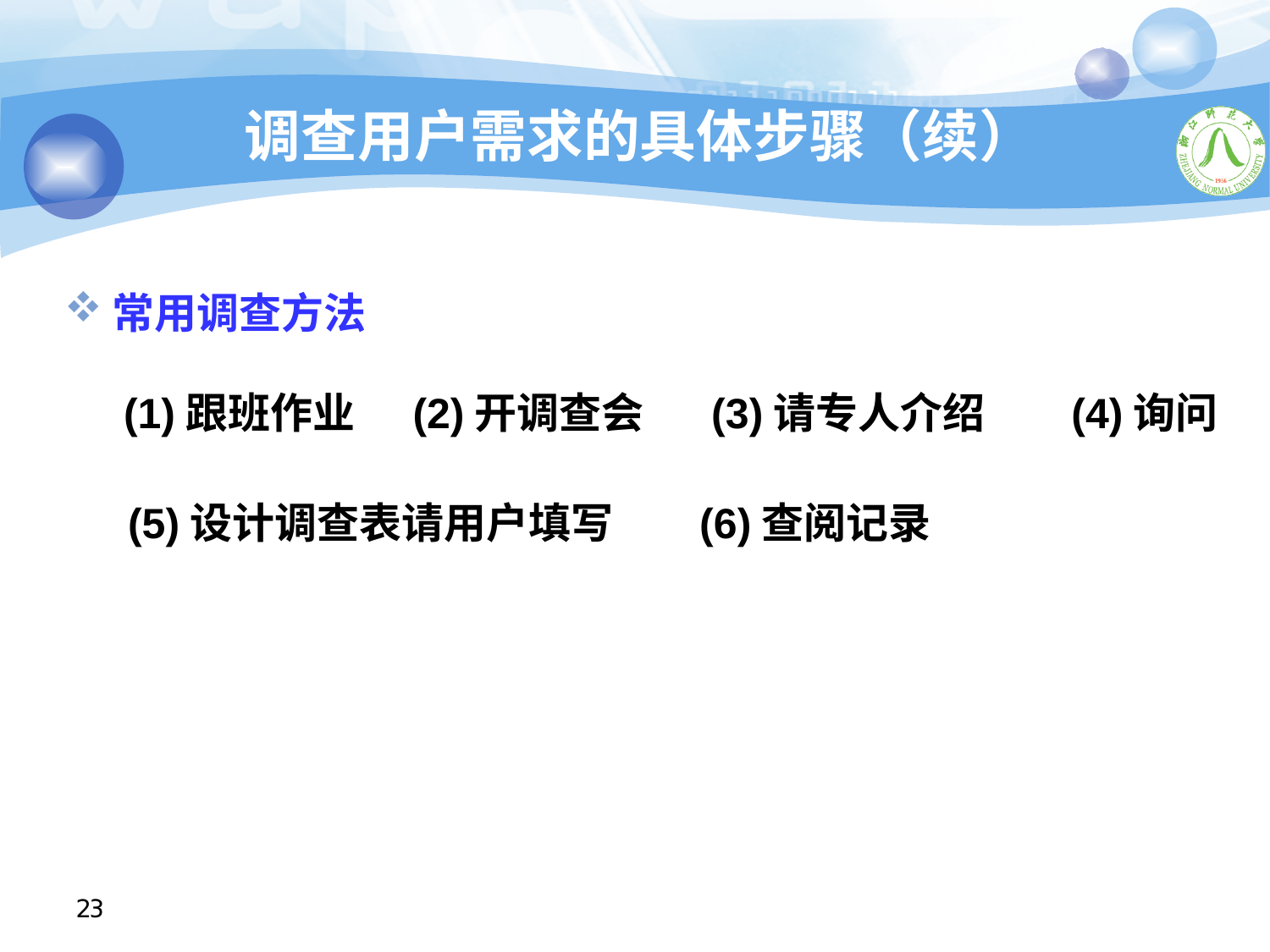

# 调查用户需求的具体步骤（续）
常用调查方法
     (1)跟班作业     (2)开调查会      (3)请专人介绍        (4)询问
(5)设计调查表请用户填写        (6)查阅记录
23